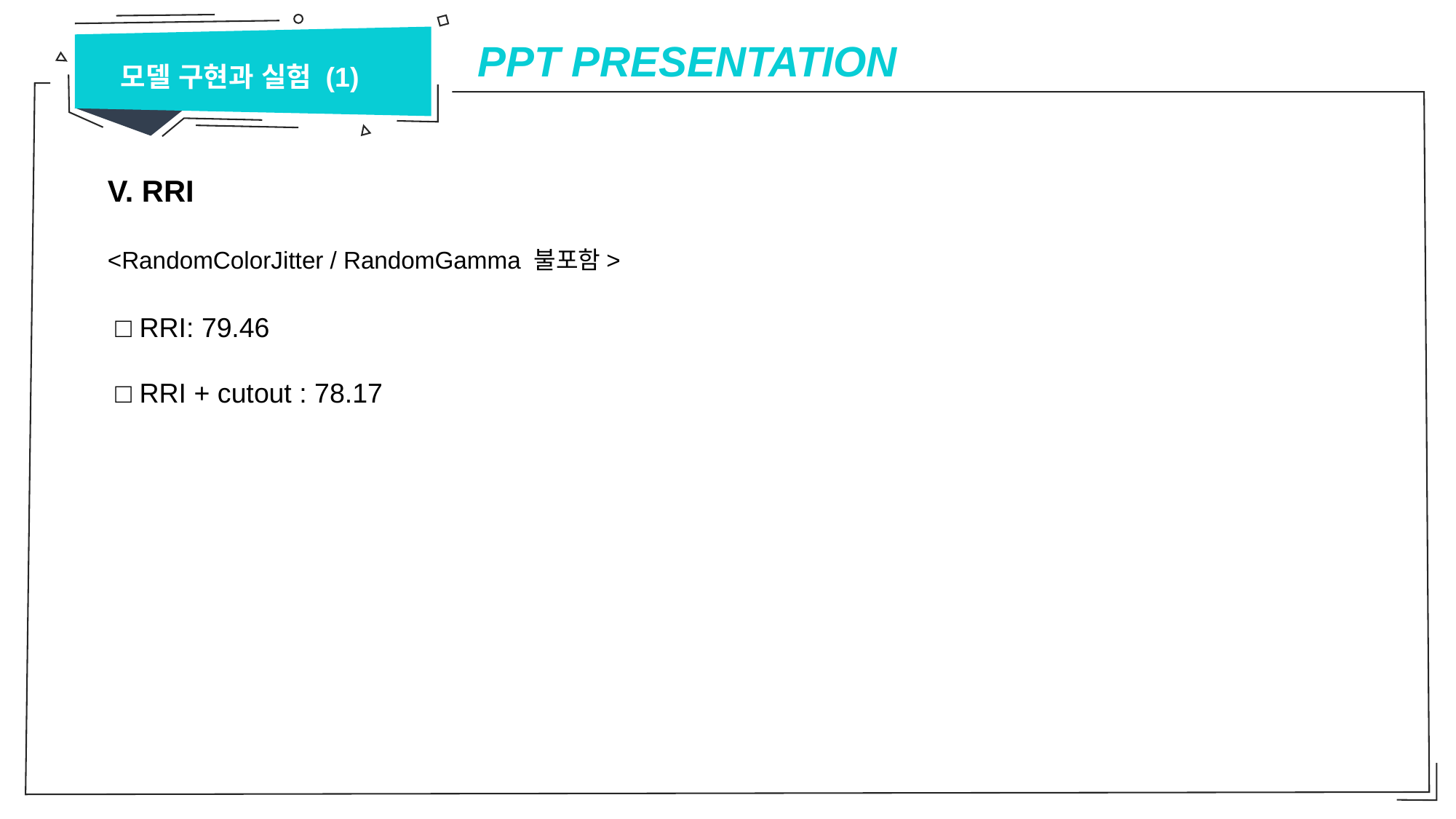

PPT PRESENTATION

모델 구현과 실험 (1)

V. RRI

<RandomColorJitter / RandomGamma 불포함>

 □ RRI: 79.46

 □ RRI + cutout : 78.17